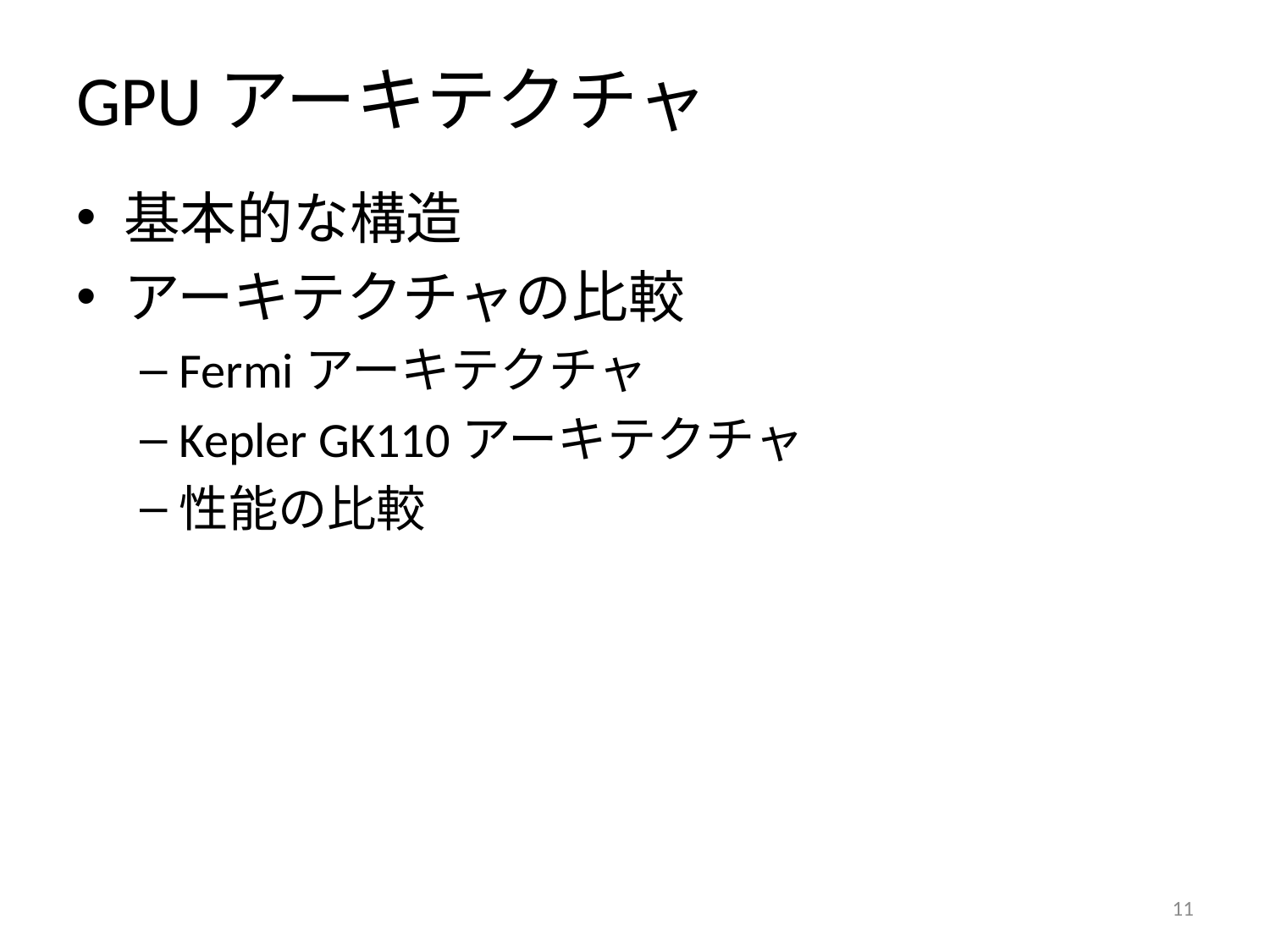

# GPUアーキテクチャ
基本的な構造
アーキテクチャの比較
Fermiアーキテクチャ
Kepler GK110アーキテクチャ
性能の比較
11